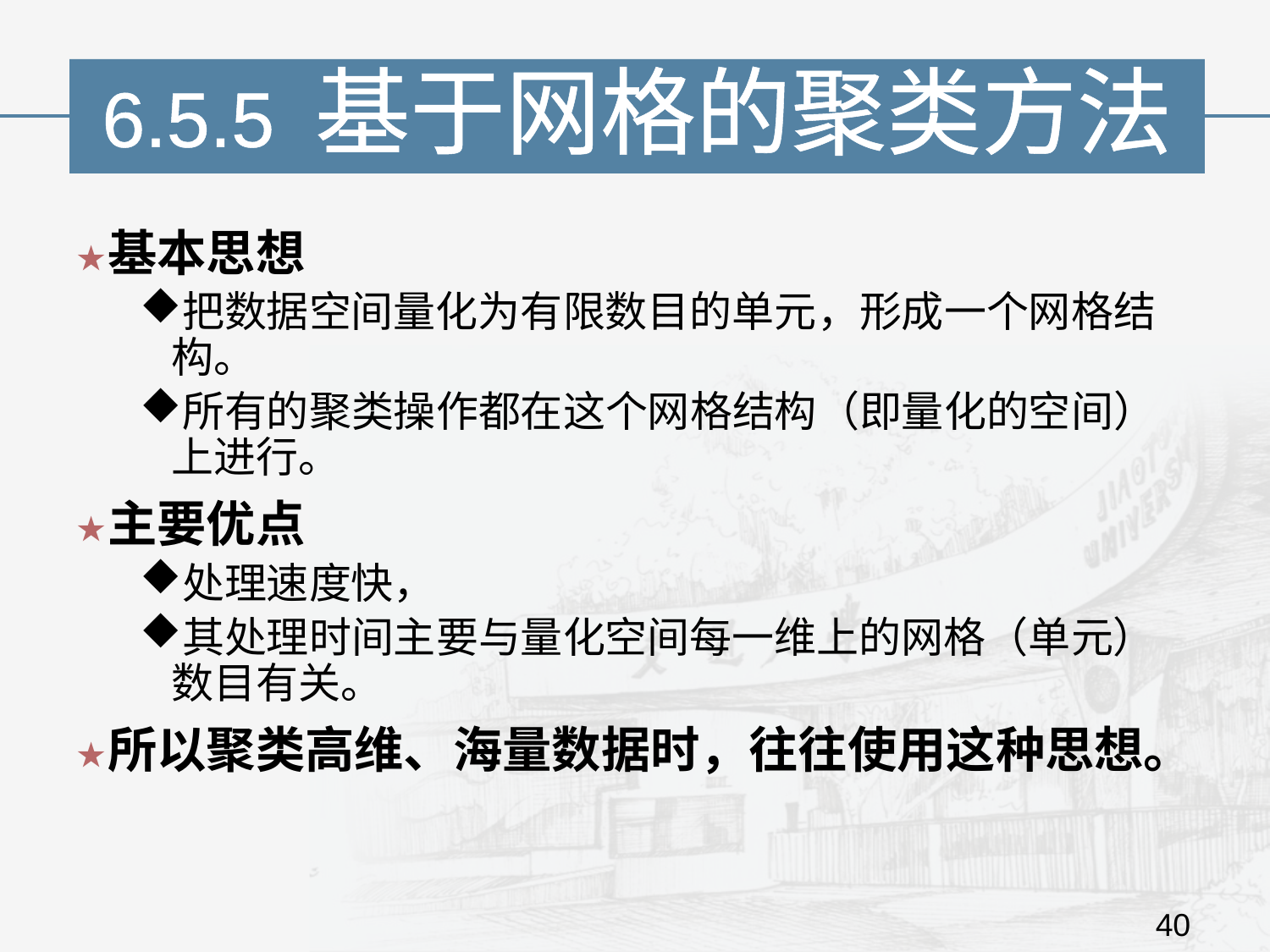

6.5.5 基于网格的聚类方法
基本思想
把数据空间量化为有限数目的单元，形成一个网格结构。
所有的聚类操作都在这个网格结构（即量化的空间）上进行。
主要优点
处理速度快，
其处理时间主要与量化空间每一维上的网格（单元）数目有关。
所以聚类高维、海量数据时，往往使用这种思想。

40